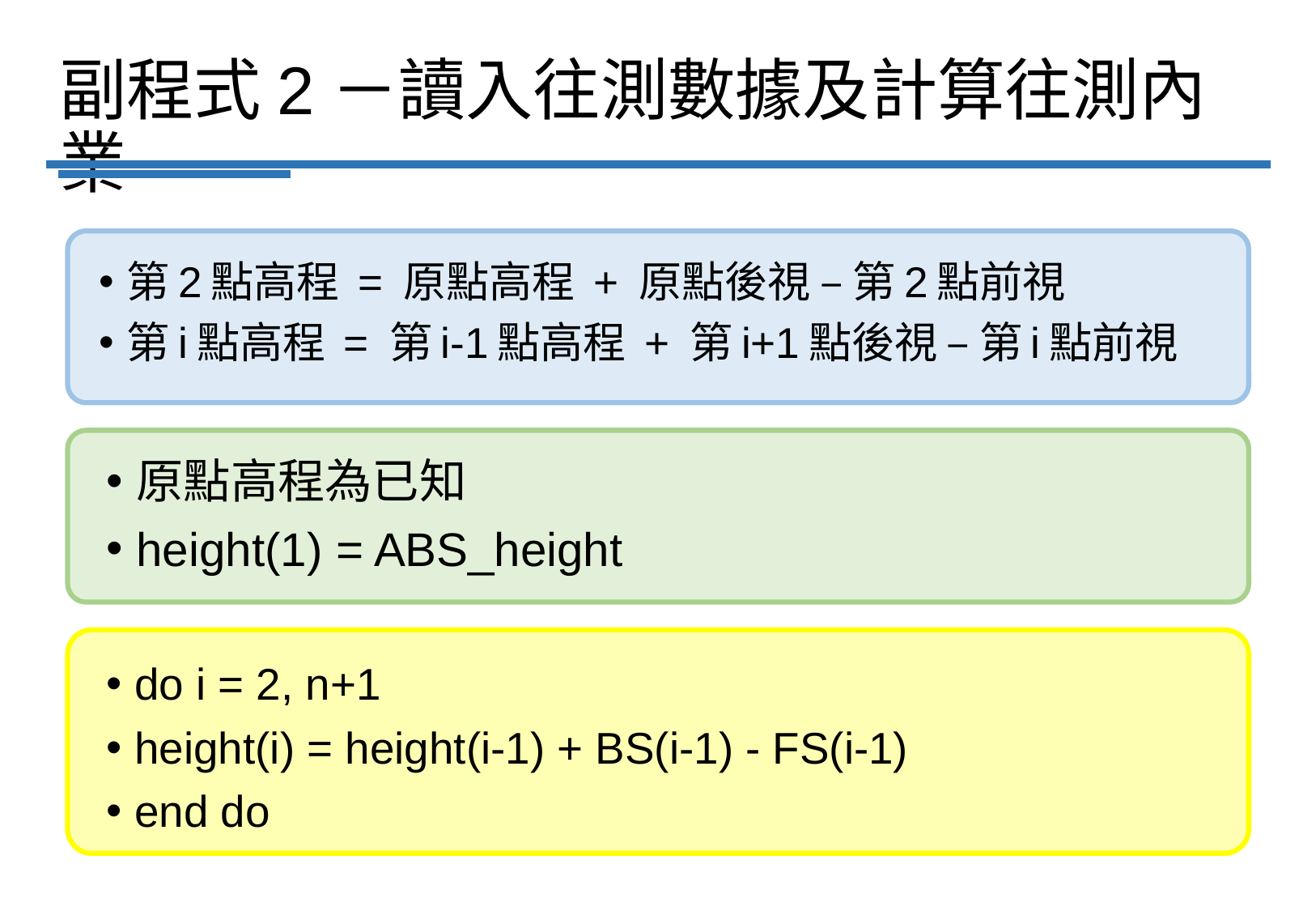

# 副程式2－讀入往測數據及計算往測內業

第2點高程 = 原點高程 + 原點後視 – 第2點前視
第i點高程 = 第i-1點高程 + 第i+1點後視 – 第i點前視

原點高程為已知
height(1) = ABS_height

do i = 2, n+1
height(i) = height(i-1) + BS(i-1) - FS(i-1)
end do